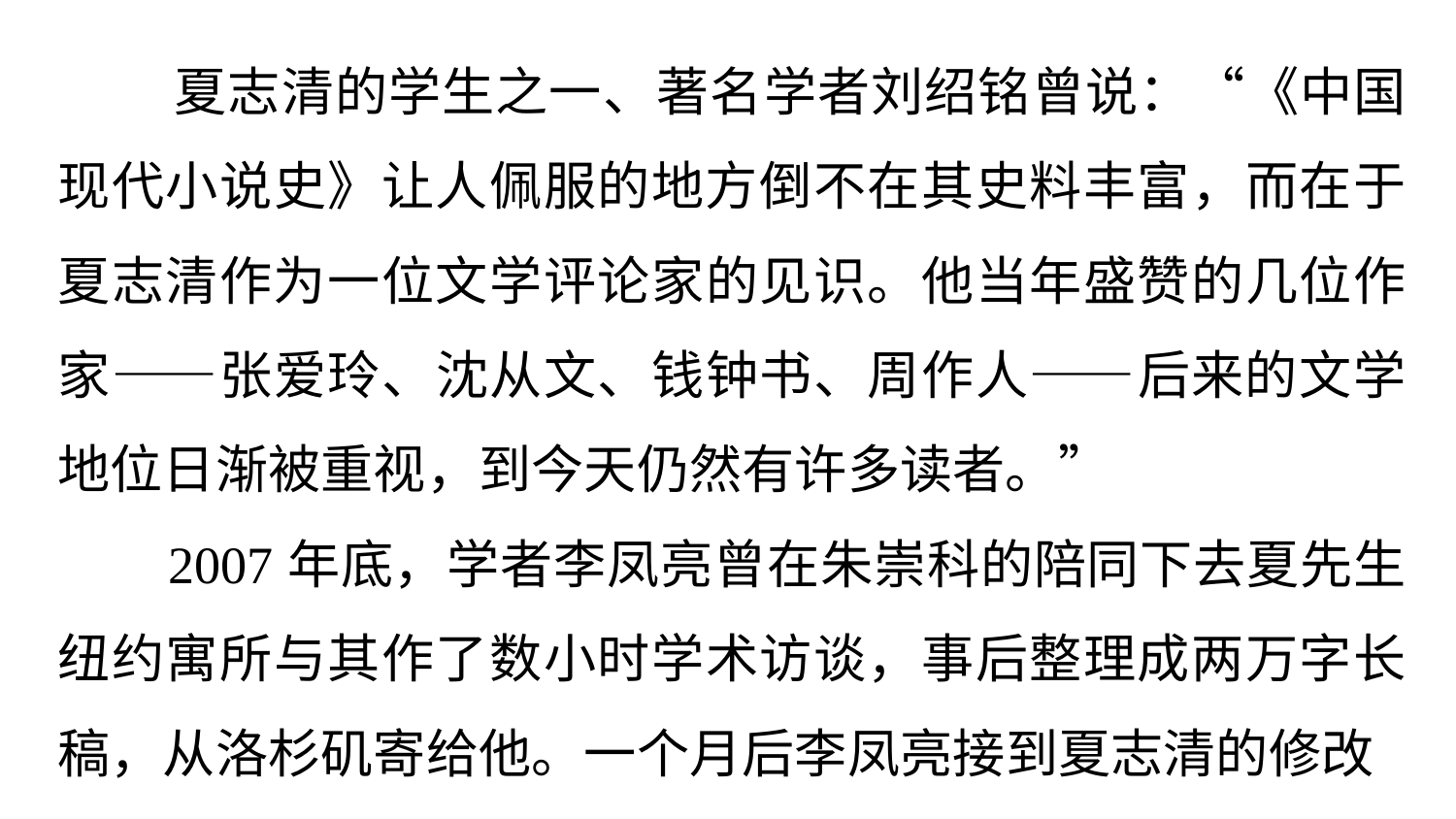

夏志清的学生之一、著名学者刘绍铭曾说：“《中国现代小说史》让人佩服的地方倒不在其史料丰富，而在于夏志清作为一位文学评论家的见识。他当年盛赞的几位作家——张爱玲、沈从文、钱钟书、周作人——后来的文学地位日渐被重视，到今天仍然有许多读者。”
        2007年底，学者李凤亮曾在朱崇科的陪同下去夏先生纽约寓所与其作了数小时学术访谈，事后整理成两万字长稿，从洛杉矶寄给他。一个月后李凤亮接到夏志清的修改